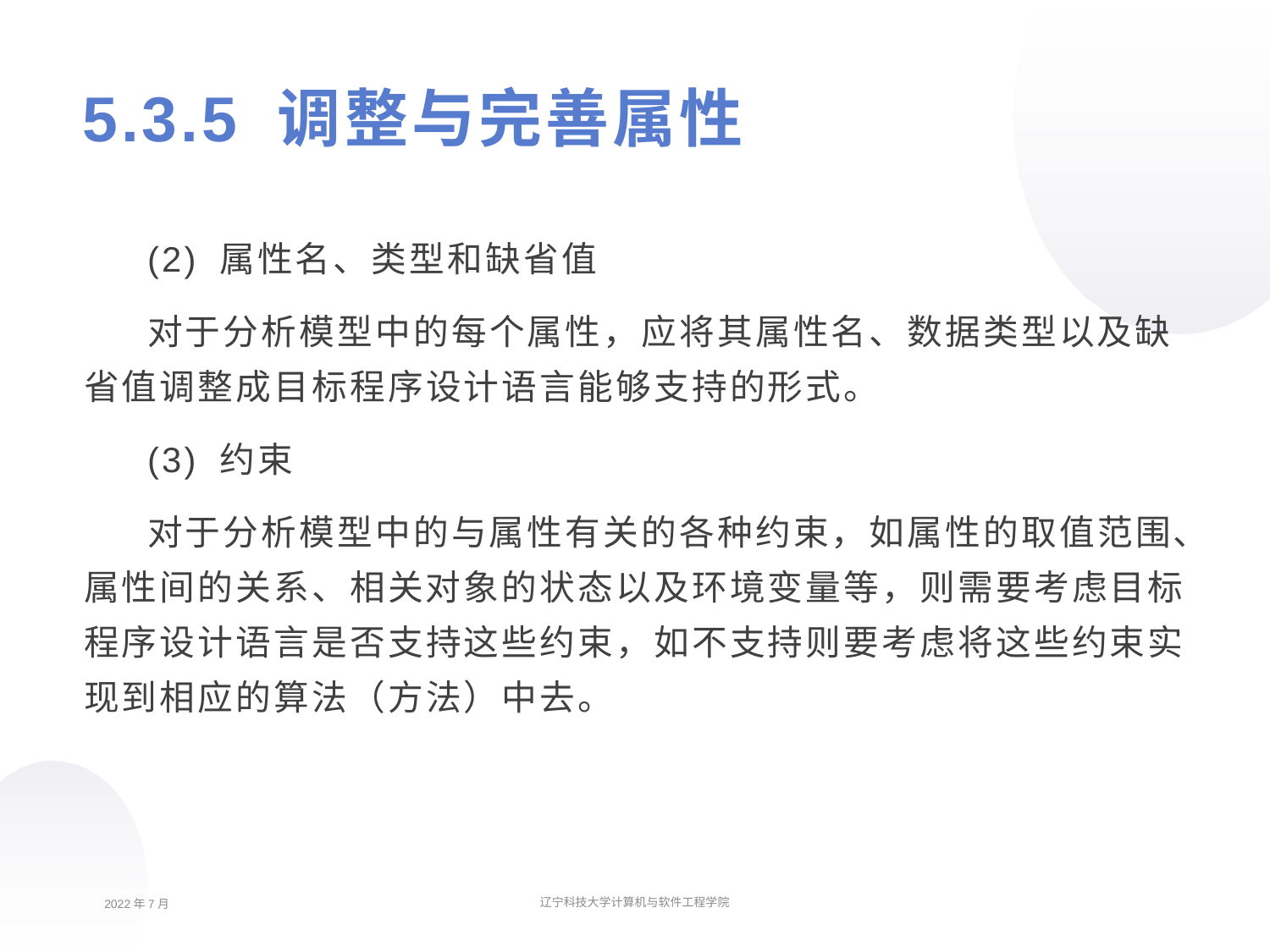

# 5.3.5 调整与完善属性
(2) 属性名、类型和缺省值
对于分析模型中的每个属性，应将其属性名、数据类型以及缺省值调整成目标程序设计语言能够支持的形式。
(3) 约束
对于分析模型中的与属性有关的各种约束，如属性的取值范围、属性间的关系、相关对象的状态以及环境变量等，则需要考虑目标程序设计语言是否支持这些约束，如不支持则要考虑将这些约束实现到相应的算法（方法）中去。

2022年7月
辽宁科技大学计算机与软件工程学院
104